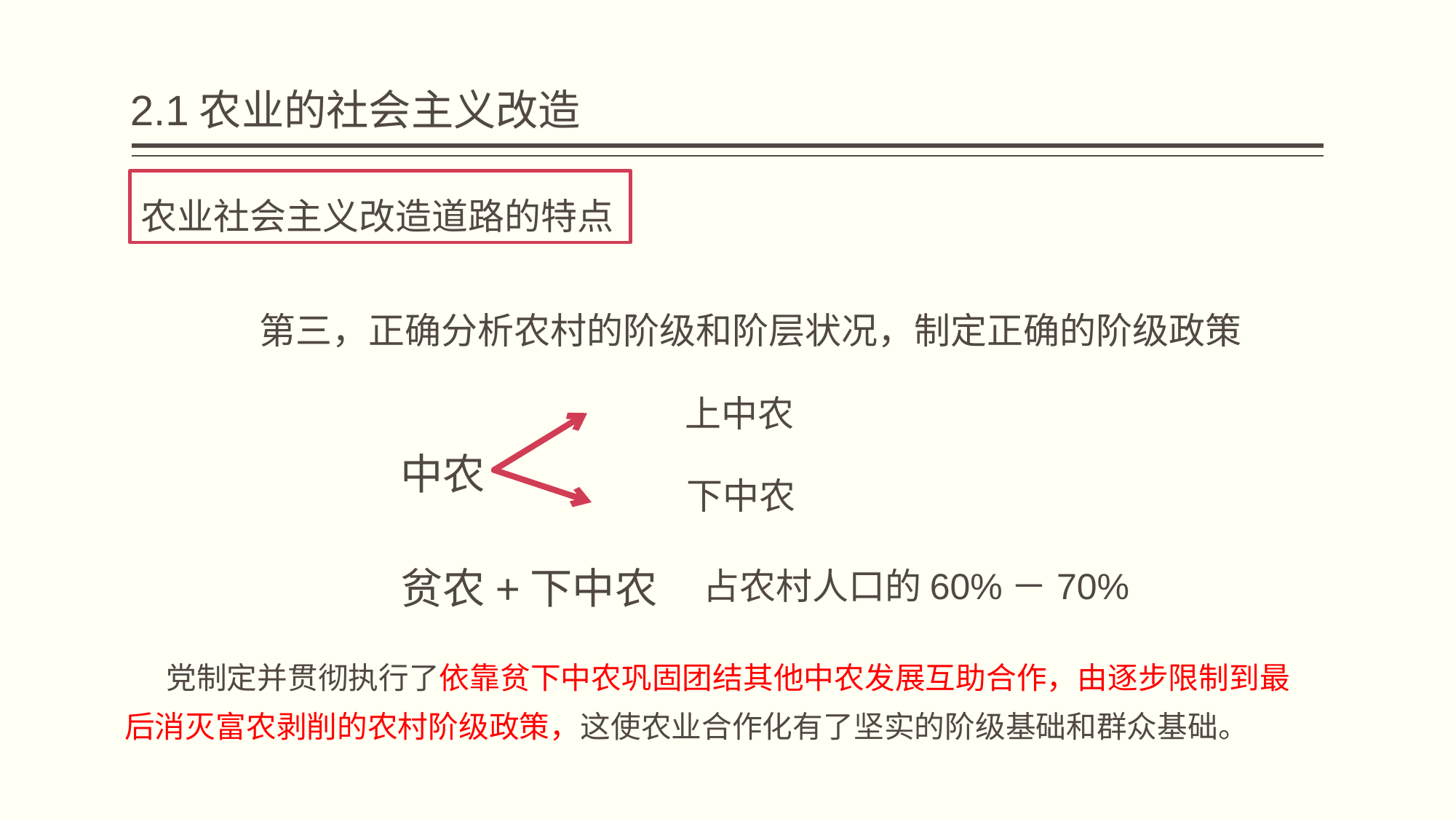

# 2.1农业的社会主义改造
农业社会主义改造道路的特点
    第三，正确分析农村的阶级和阶层状况，制定正确的阶级政策
 上中农
 中农
 下中农
 贫农+下中农
 占农村人口的60%－70%
    党制定并贯彻执行了依靠贫下中农巩固团结其他中农发展互助合作，由逐步限制到最后消灭富农剥削的农村阶级政策，这使农业合作化有了坚实的阶级基础和群众基础。